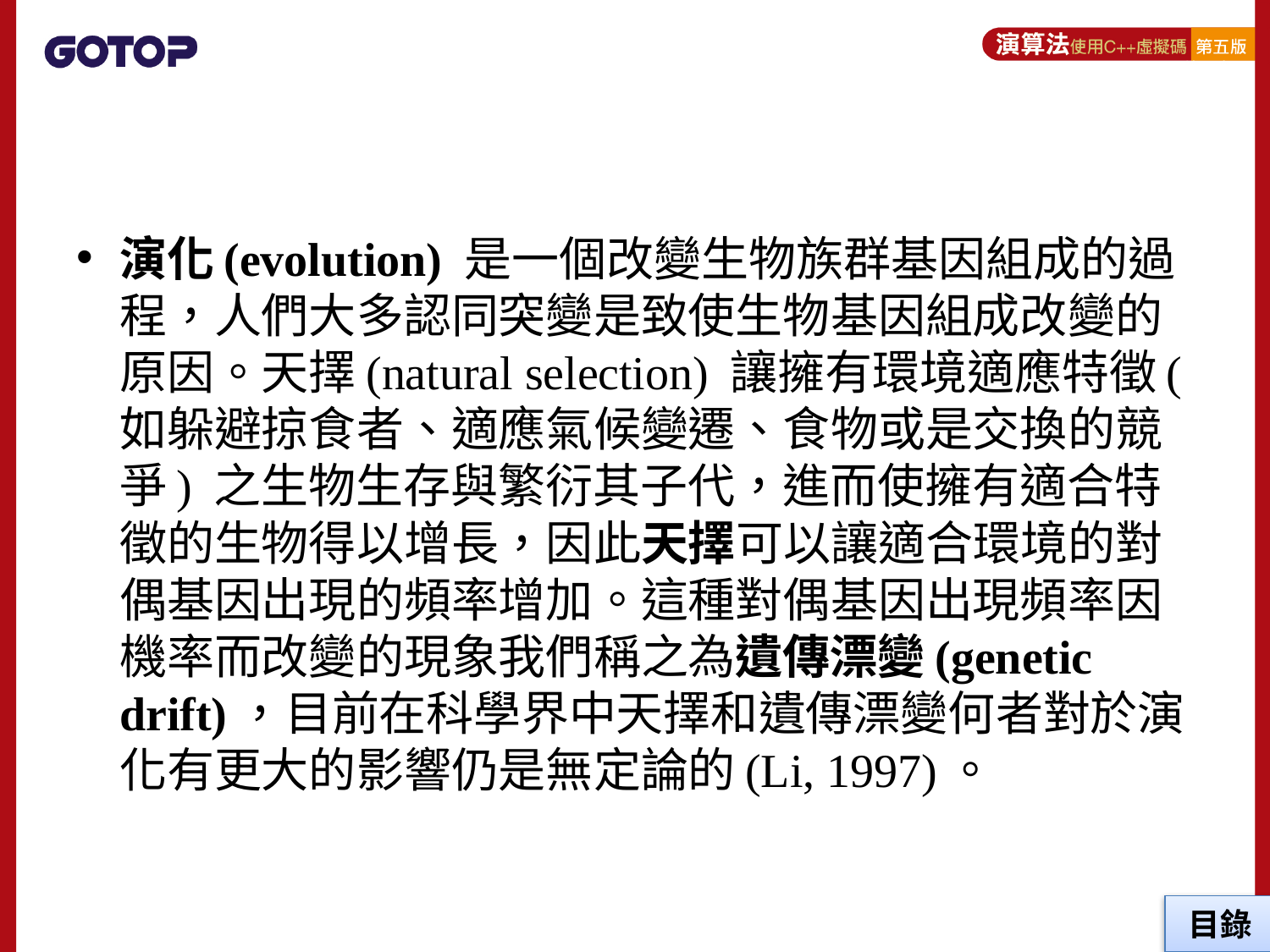

#
演化(evolution) 是一個改變生物族群基因組成的過程，人們大多認同突變是致使生物基因組成改變的原因。天擇(natural selection) 讓擁有環境適應特徵( 如躲避掠食者、適應氣候變遷、食物或是交換的競爭) 之生物生存與繁衍其子代，進而使擁有適合特徵的生物得以增長，因此天擇可以讓適合環境的對偶基因出現的頻率增加。這種對偶基因出現頻率因機率而改變的現象我們稱之為遺傳漂變(genetic drift)，目前在科學界中天擇和遺傳漂變何者對於演化有更大的影響仍是無定論的(Li, 1997)。